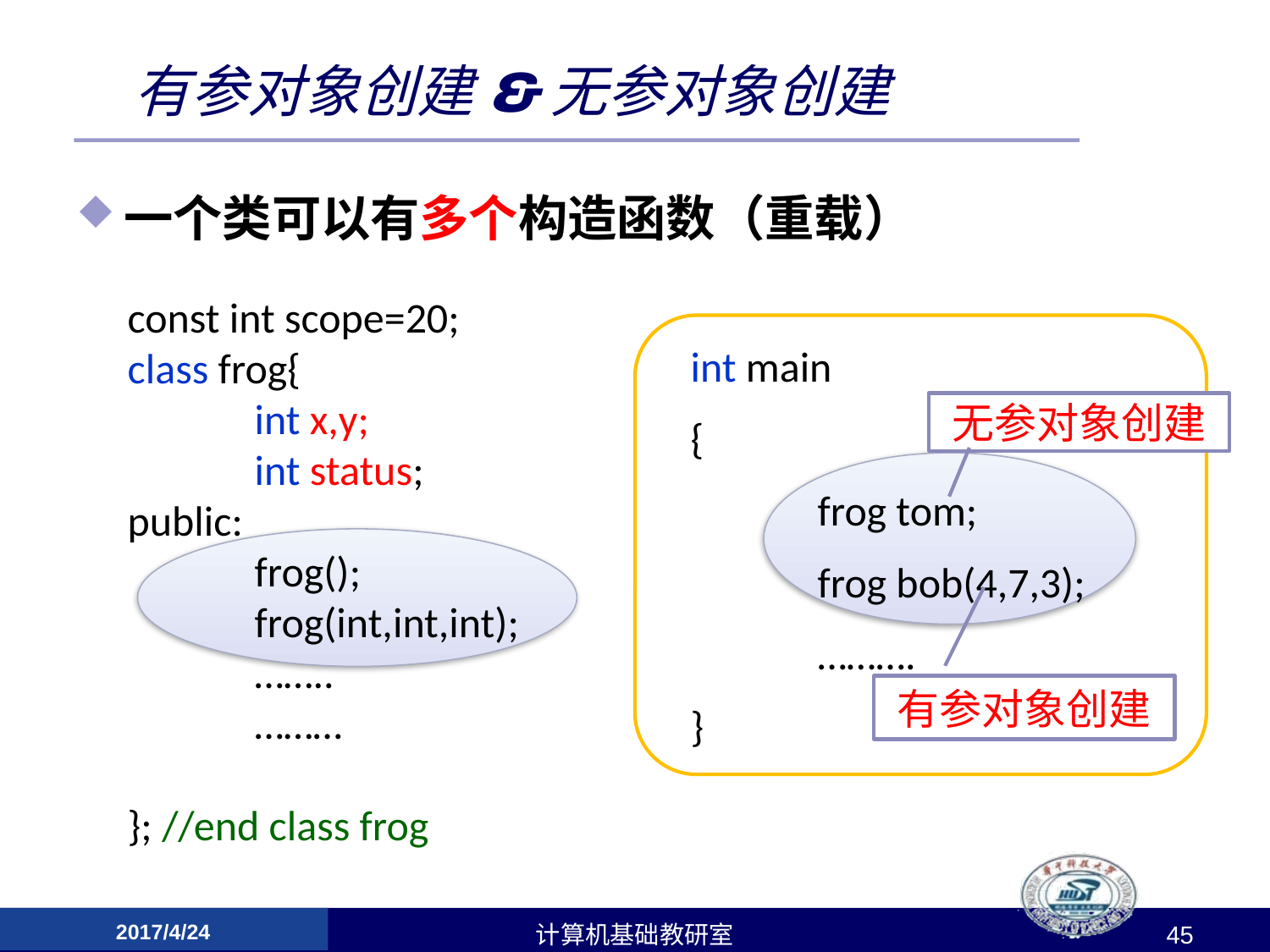

# 有参对象创建&无参对象创建
一个类可以有多个构造函数（重载）

const int scope=20;
class frog{
	int x,y;
	int status;
public:
	frog();
	frog(int,int,int);
	……..
	………

}; //end class frog
int main
{
	frog tom;
	frog bob(4,7,3);
	……….
}
无参对象创建

有参对象创建
2017/4/24
计算机基础教研室
45